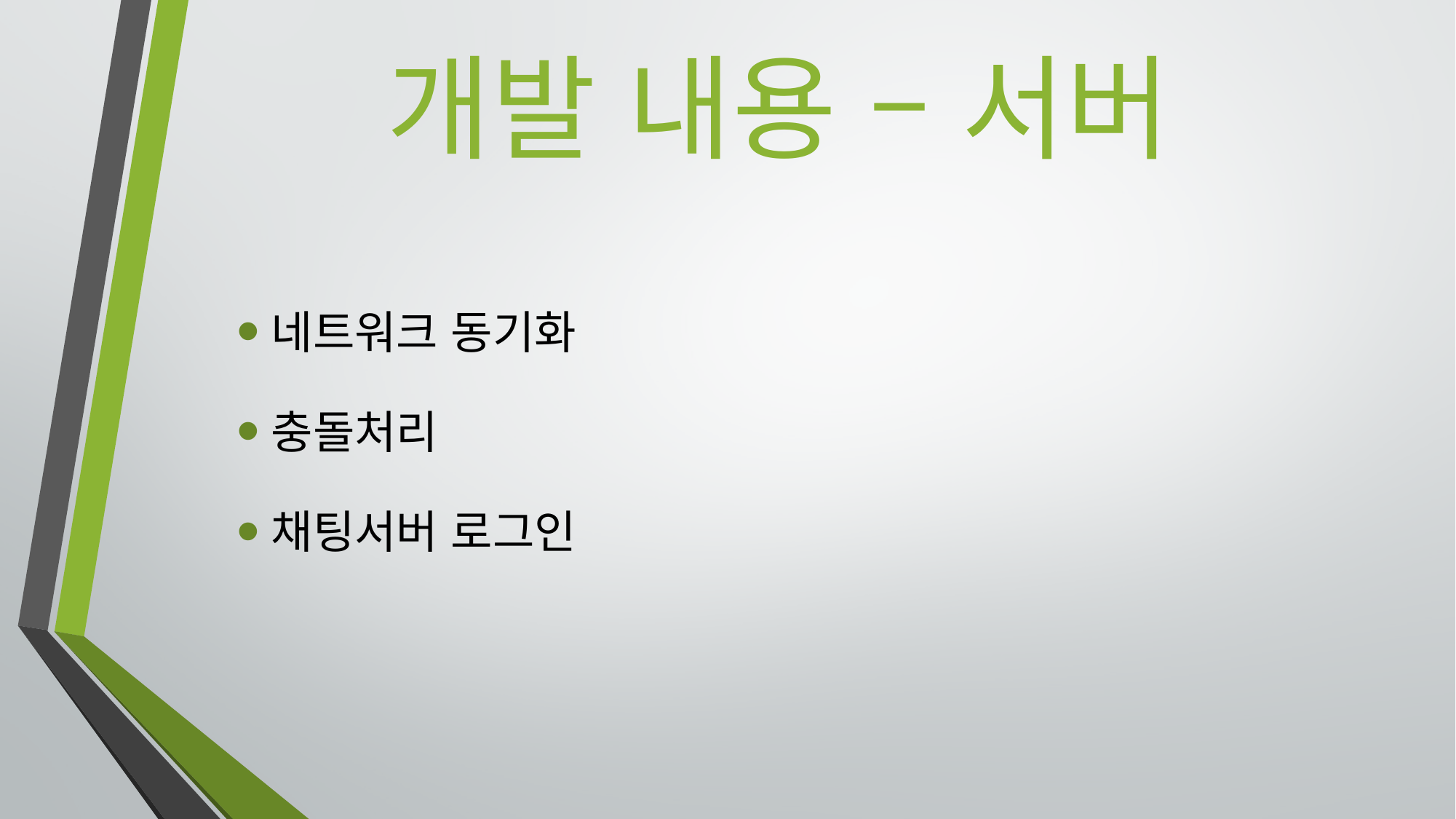

개발 내용 – 서버
네트워크 동기화
충돌처리
채팅서버 로그인